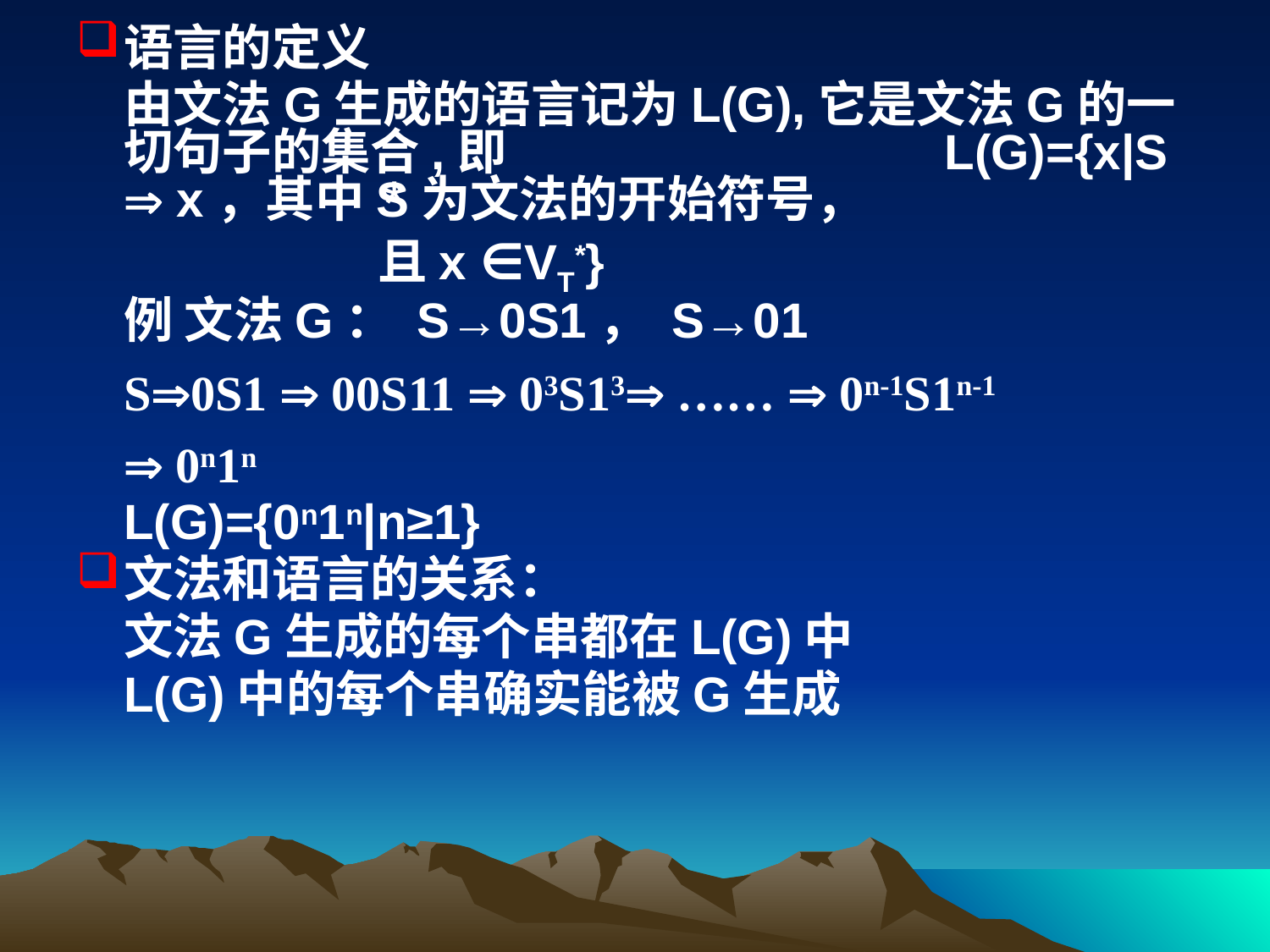

语言的定义
	由文法G生成的语言记为L(G),它是文法G的一切句子的集合,即                                      L(G)={x|S ⇒ x，其中S为文法的开始符号，
			且x ∈VT*}
	例 文法G： S→0S1， S→01
	S⇒0S1 ⇒ 00S11 ⇒ 03S13⇒ …… ⇒ 0n-1S1n-1
	⇒ 0n1n
	L(G)={0n1n|n≥1}
文法和语言的关系：
	文法G生成的每个串都在L(G)中
	L(G)中的每个串确实能被G生成
*